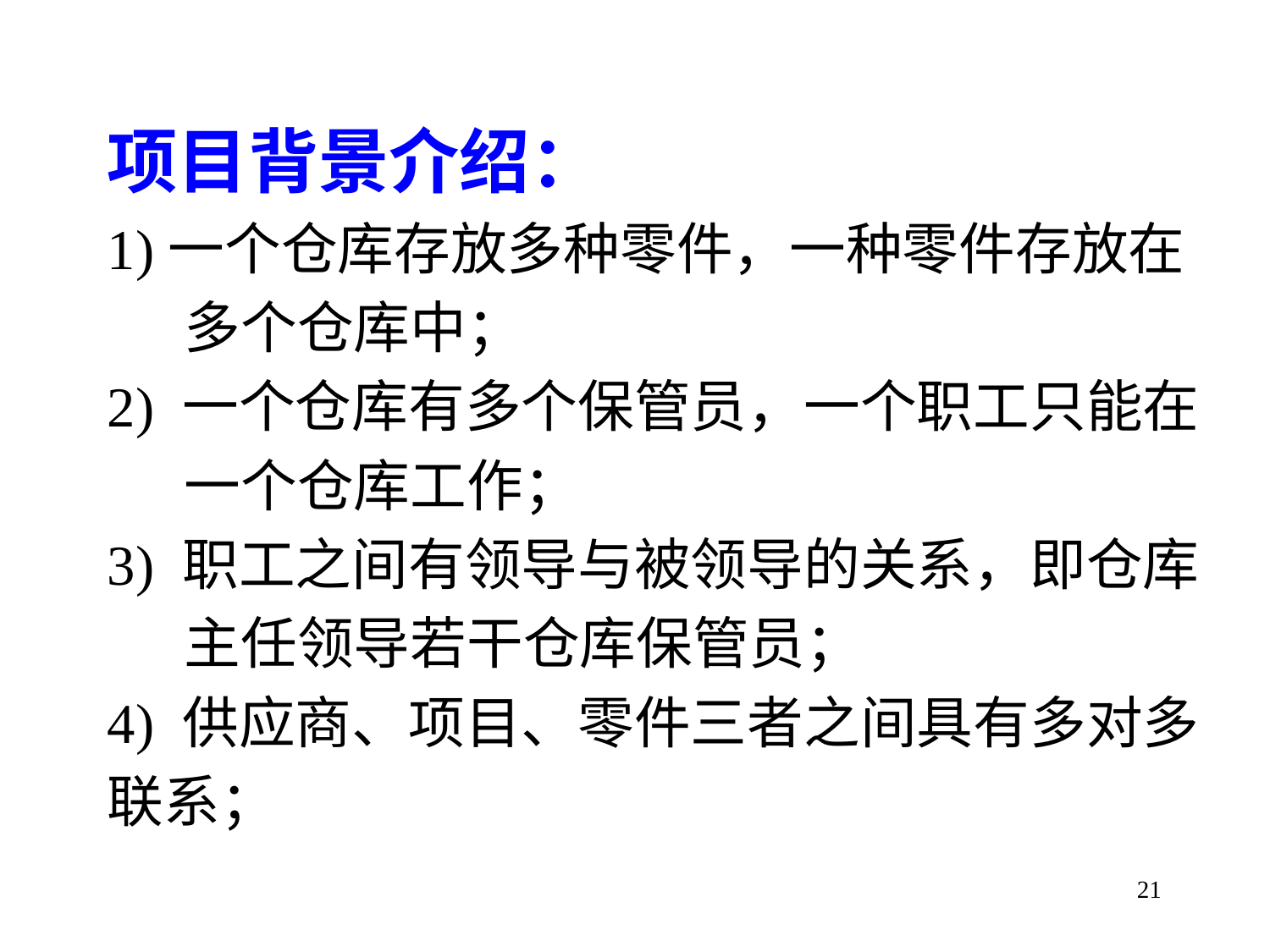

项目背景介绍：
1)一个仓库存放多种零件，一种零件存放在
     多个仓库中；
2) 一个仓库有多个保管员，一个职工只能在
     一个仓库工作；
3) 职工之间有领导与被领导的关系，即仓库
     主任领导若干仓库保管员；
4) 供应商、项目、零件三者之间具有多对多
联系；
21